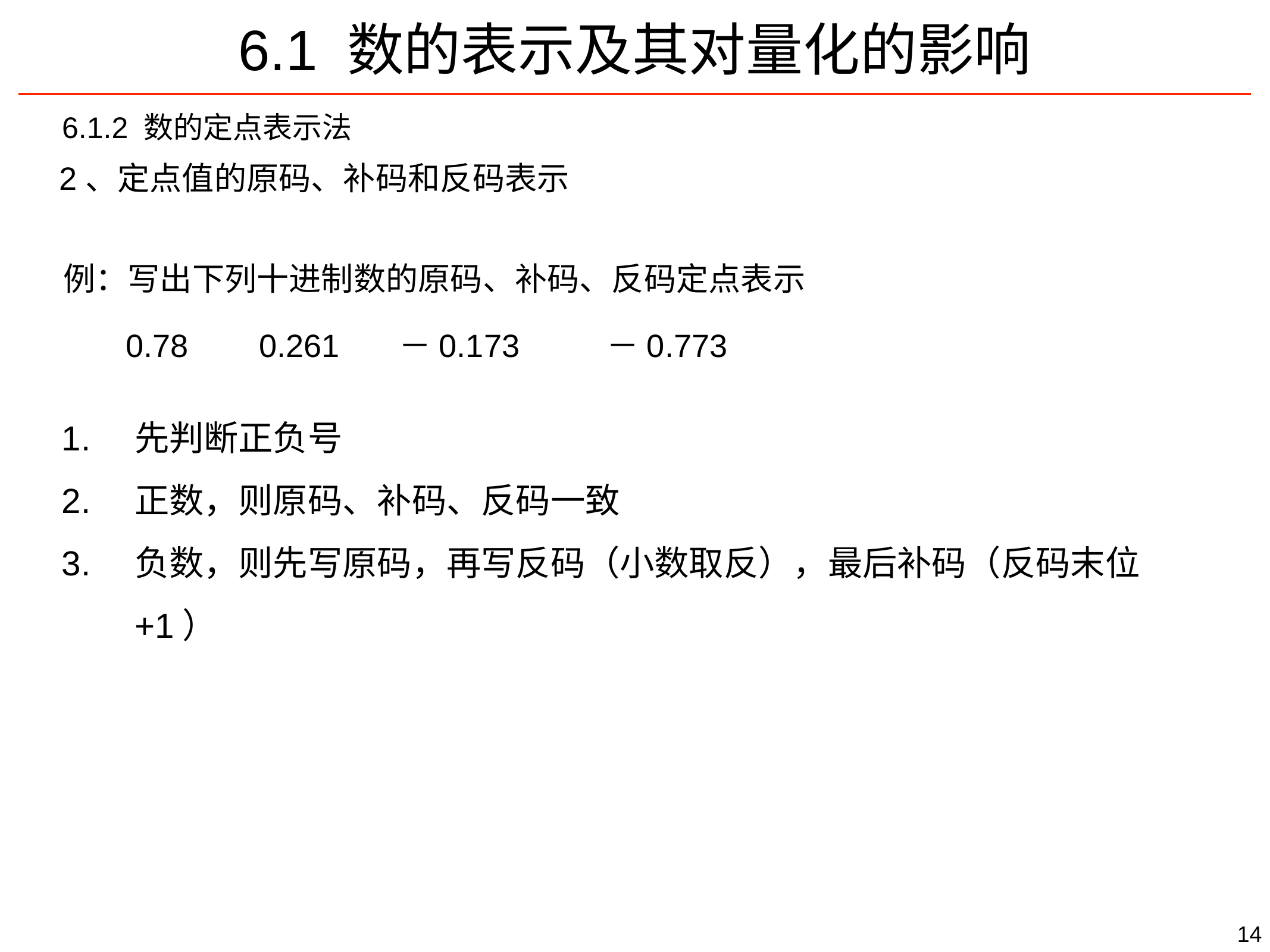

# 6.1 数的表示及其对量化的影响
6.1.2 数的定点表示法
2、定点值的原码、补码和反码表示
例：写出下列十进制数的原码、补码、反码定点表示
－0.173
－0.773
0.78
0.261
先判断正负号
正数，则原码、补码、反码一致
负数，则先写原码，再写反码（小数取反），最后补码（反码末位+1）
14